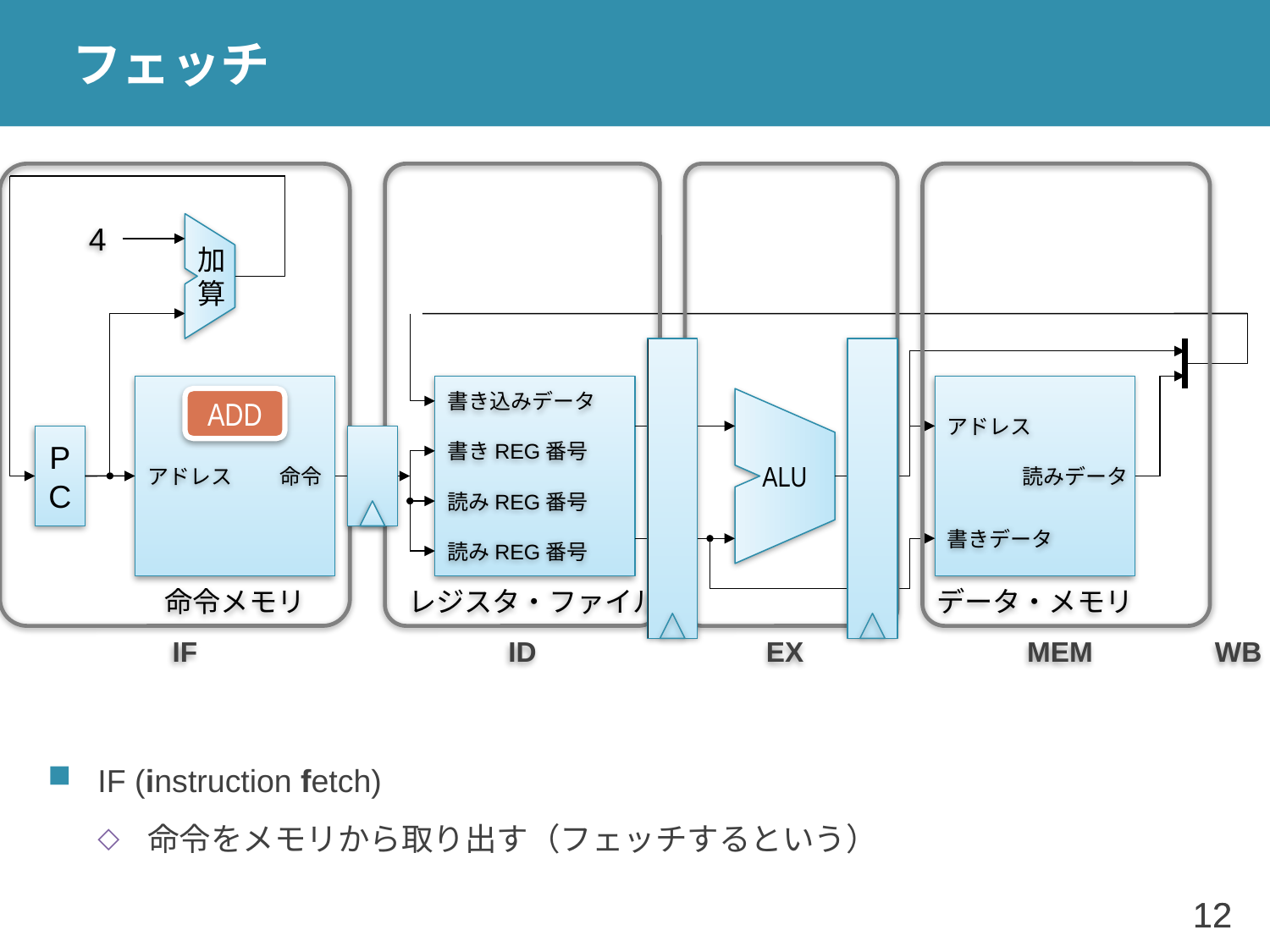

# フェッチ

4
加算

書き込みデータ

ADD
アドレス
ALU
PC

書きREG番号

アドレス
命令
読みデータ
読みREG番号
書きデータ
読みREG番号

命令メモリ
レジスタ・ファイル
データ・メモリ

IF
ID
EX
MEM
WB
IF (instruction fetch)
命令をメモリから取り出す（フェッチするという）